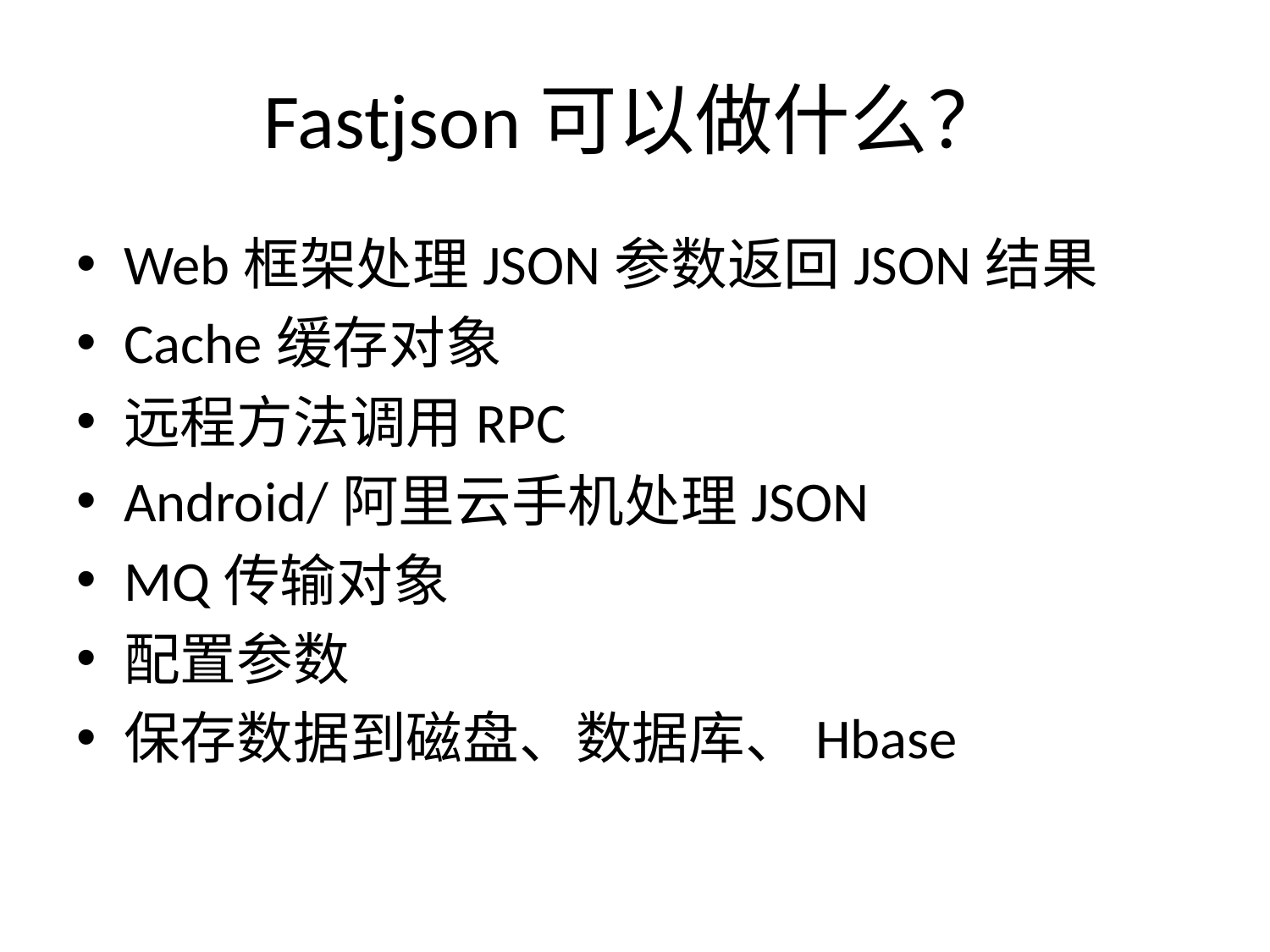

# Fastjson可以做什么？
Web框架处理JSON参数返回JSON结果
Cache缓存对象
远程方法调用RPC
Android/阿里云手机处理JSON
MQ传输对象
配置参数
保存数据到磁盘、数据库、Hbase